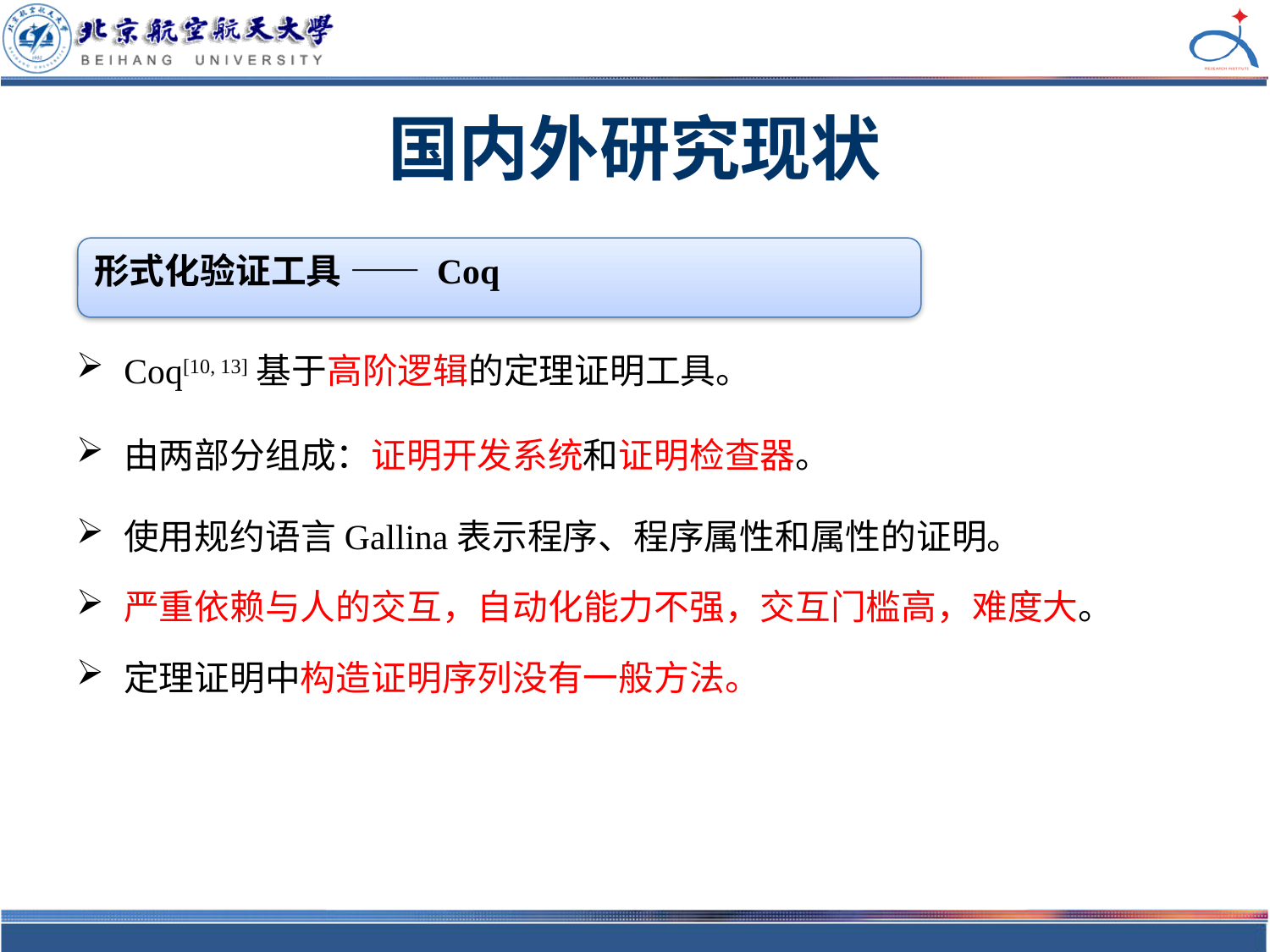

# 国内外研究现状

Coq[10, 13]基于高阶逻辑的定理证明工具。
由两部分组成：证明开发系统和证明检查器。
使用规约语言Gallina表示程序、程序属性和属性的证明。
严重依赖与人的交互，自动化能力不强，交互门槛高，难度大。
定理证明中构造证明序列没有一般方法。
形式化验证工具 —— Coq